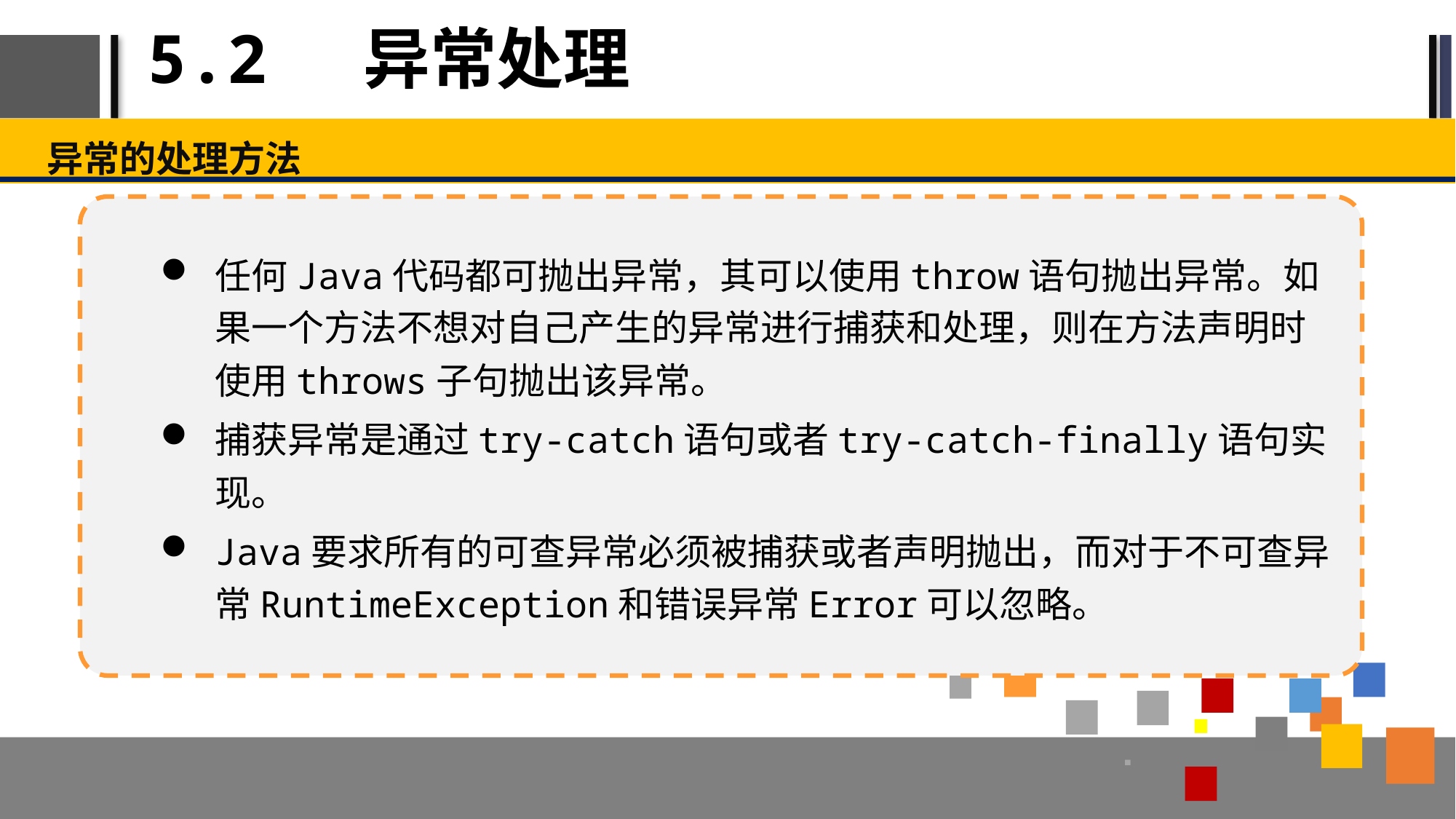

# 5.2  异常处理

异常的处理方法

任何Java代码都可抛出异常，其可以使用throw语句抛出异常。如果一个方法不想对自己产生的异常进行捕获和处理，则在方法声明时使用throws子句抛出该异常。
捕获异常是通过try-catch语句或者try-catch-finally语句实现。
Java要求所有的可查异常必须被捕获或者声明抛出，而对于不可查异常RuntimeException和错误异常Error可以忽略。